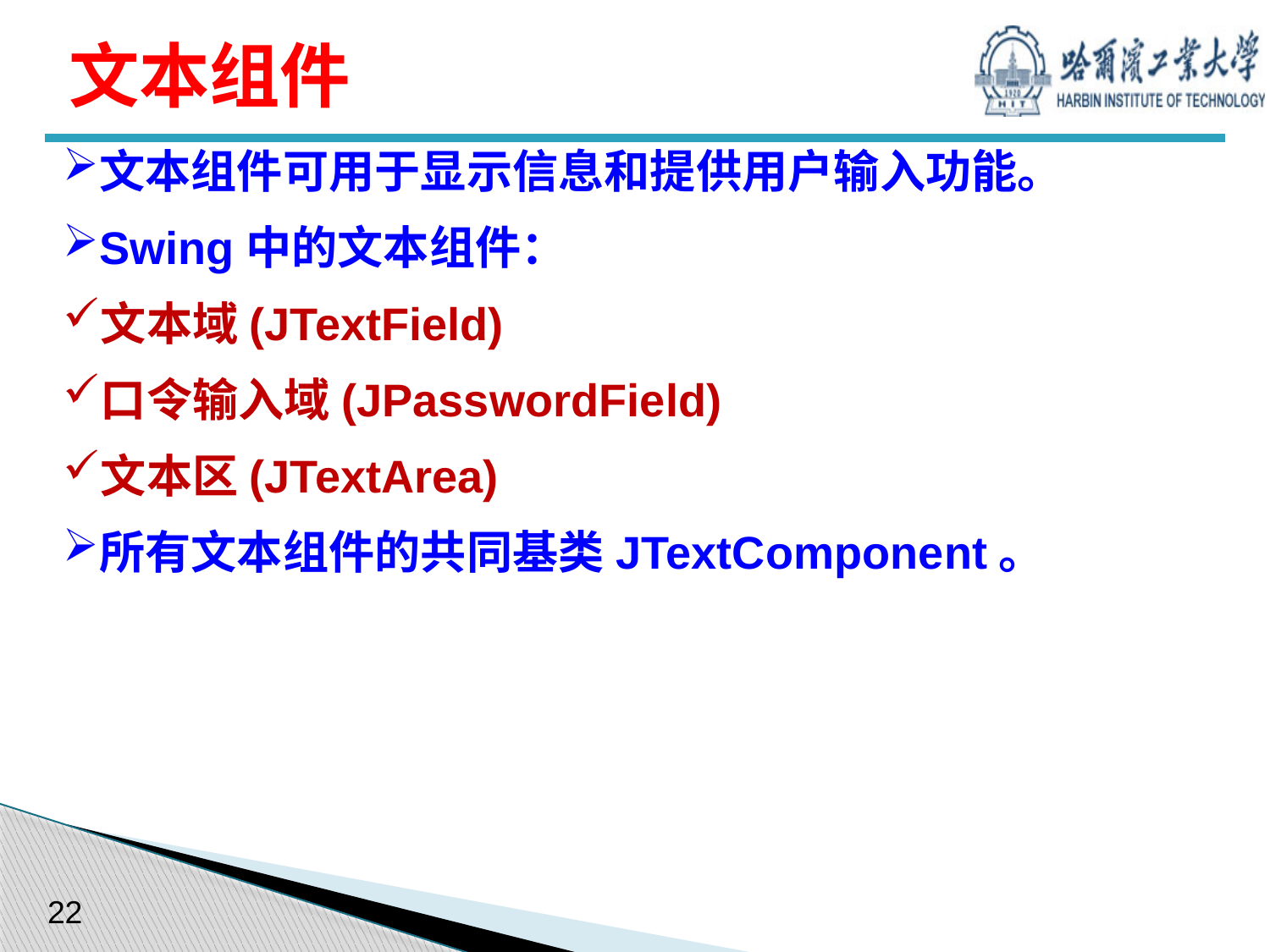

# 文本组件
文本组件可用于显示信息和提供用户输入功能。
Swing中的文本组件：
文本域(JTextField)
口令输入域(JPasswordField)
文本区(JTextArea)
所有文本组件的共同基类JTextComponent。